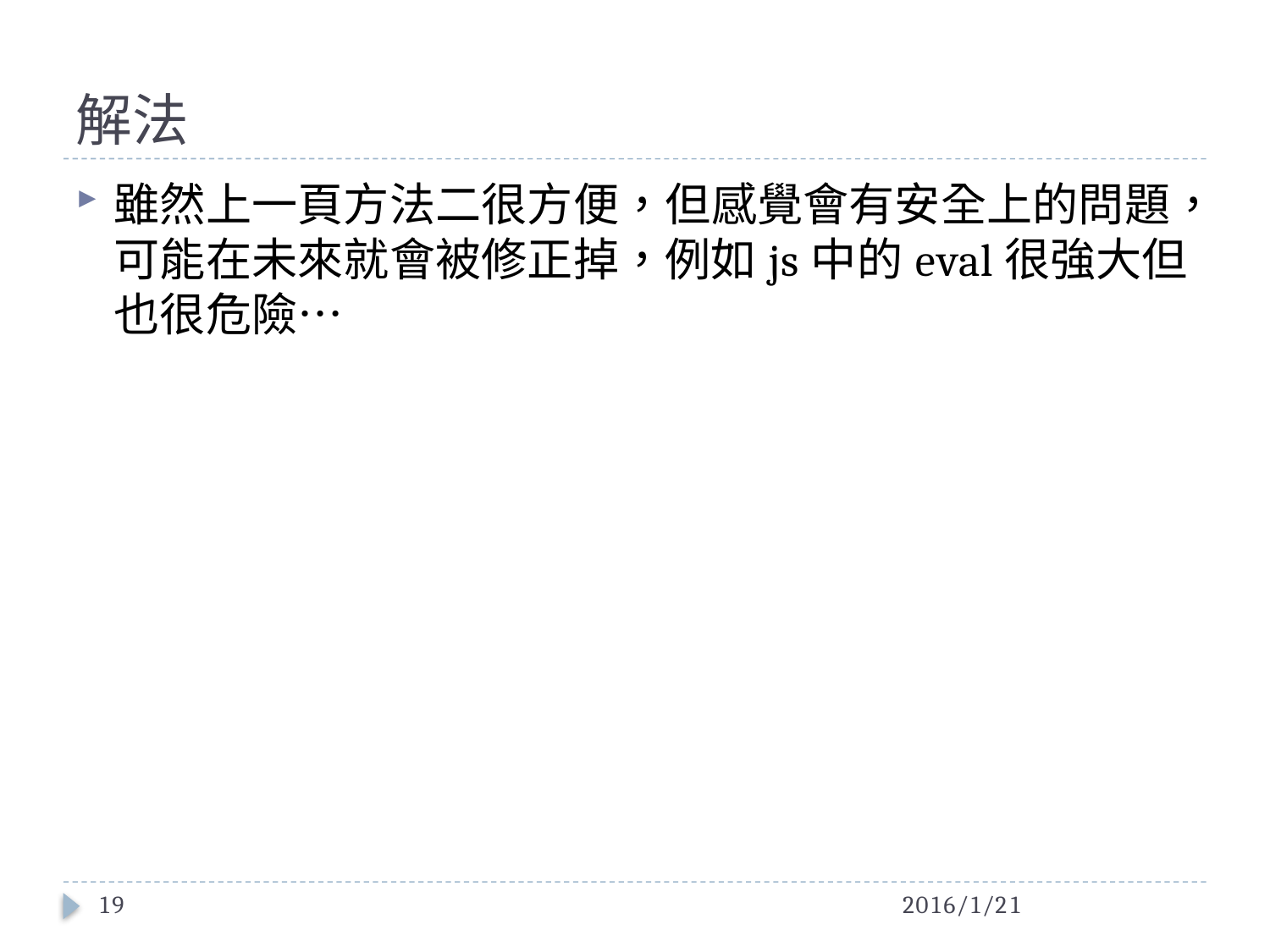

# 解法
雖然上一頁方法二很方便，但感覺會有安全上的問題，可能在未來就會被修正掉，例如js中的eval很強大但也很危險…
19
2016/1/21